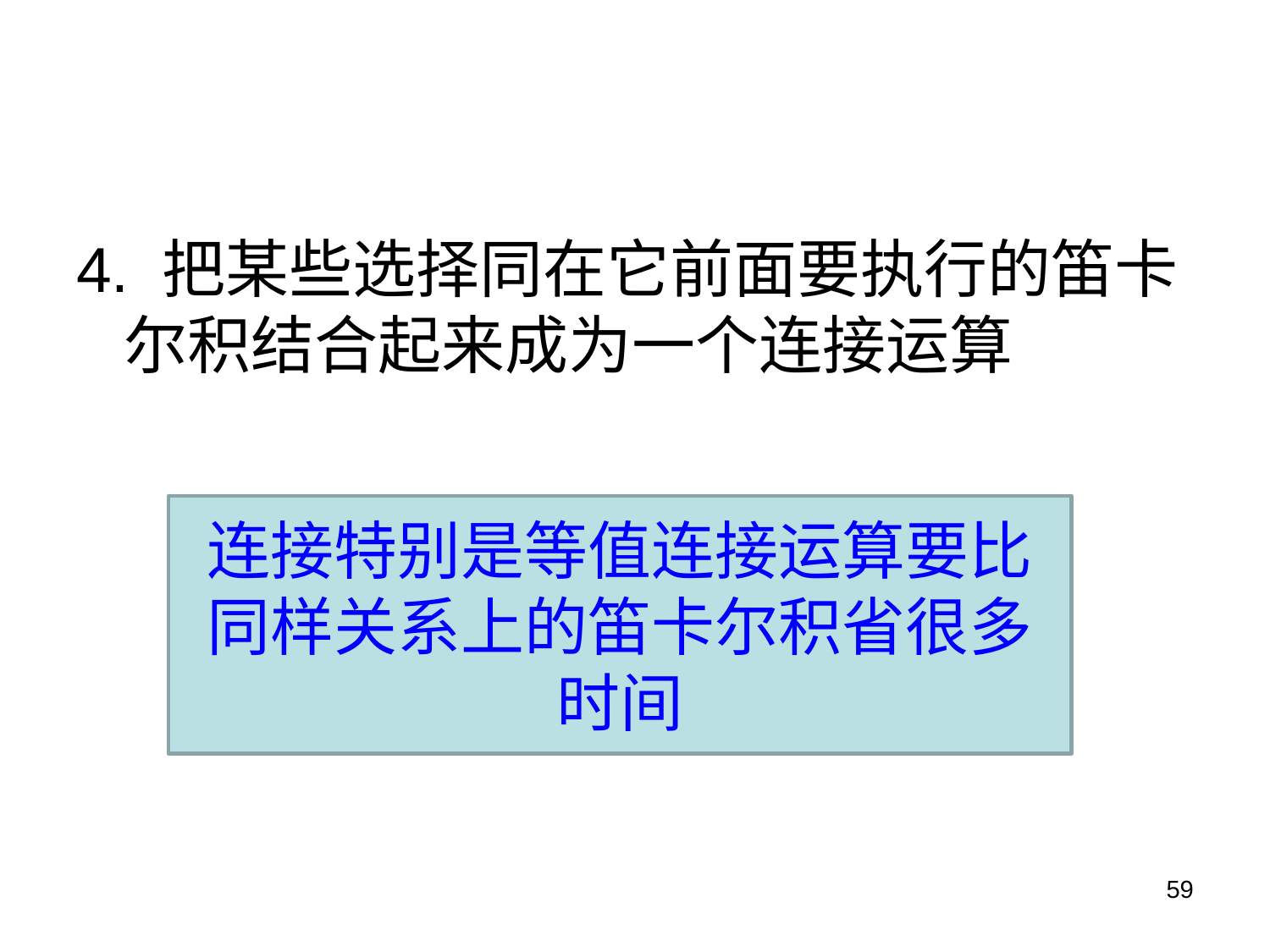

4. 把某些选择同在它前面要执行的笛卡尔积结合起来成为一个连接运算

连接特别是等值连接运算要比同样关系上的笛卡尔积省很多时间
59